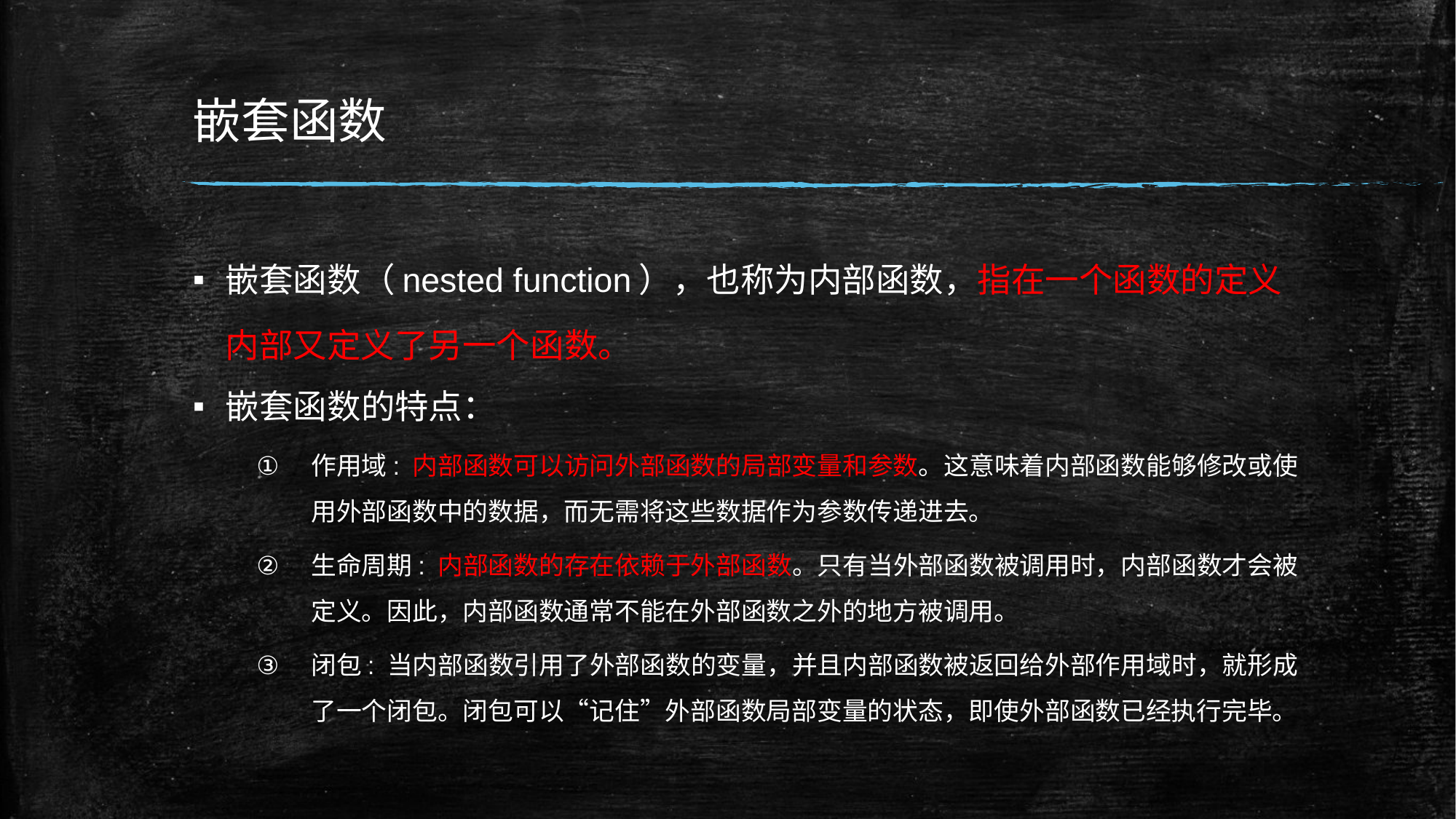

# 嵌套函数
嵌套函数（nested function），也称为内部函数，指在一个函数的定义内部又定义了另一个函数。
嵌套函数的特点：
作用域: 内部函数可以访问外部函数的局部变量和参数。这意味着内部函数能够修改或使用外部函数中的数据，而无需将这些数据作为参数传递进去。
生命周期: 内部函数的存在依赖于外部函数。只有当外部函数被调用时，内部函数才会被定义。因此，内部函数通常不能在外部函数之外的地方被调用。
闭包: 当内部函数引用了外部函数的变量，并且内部函数被返回给外部作用域时，就形成了一个闭包。闭包可以“记住”外部函数局部变量的状态，即使外部函数已经执行完毕。